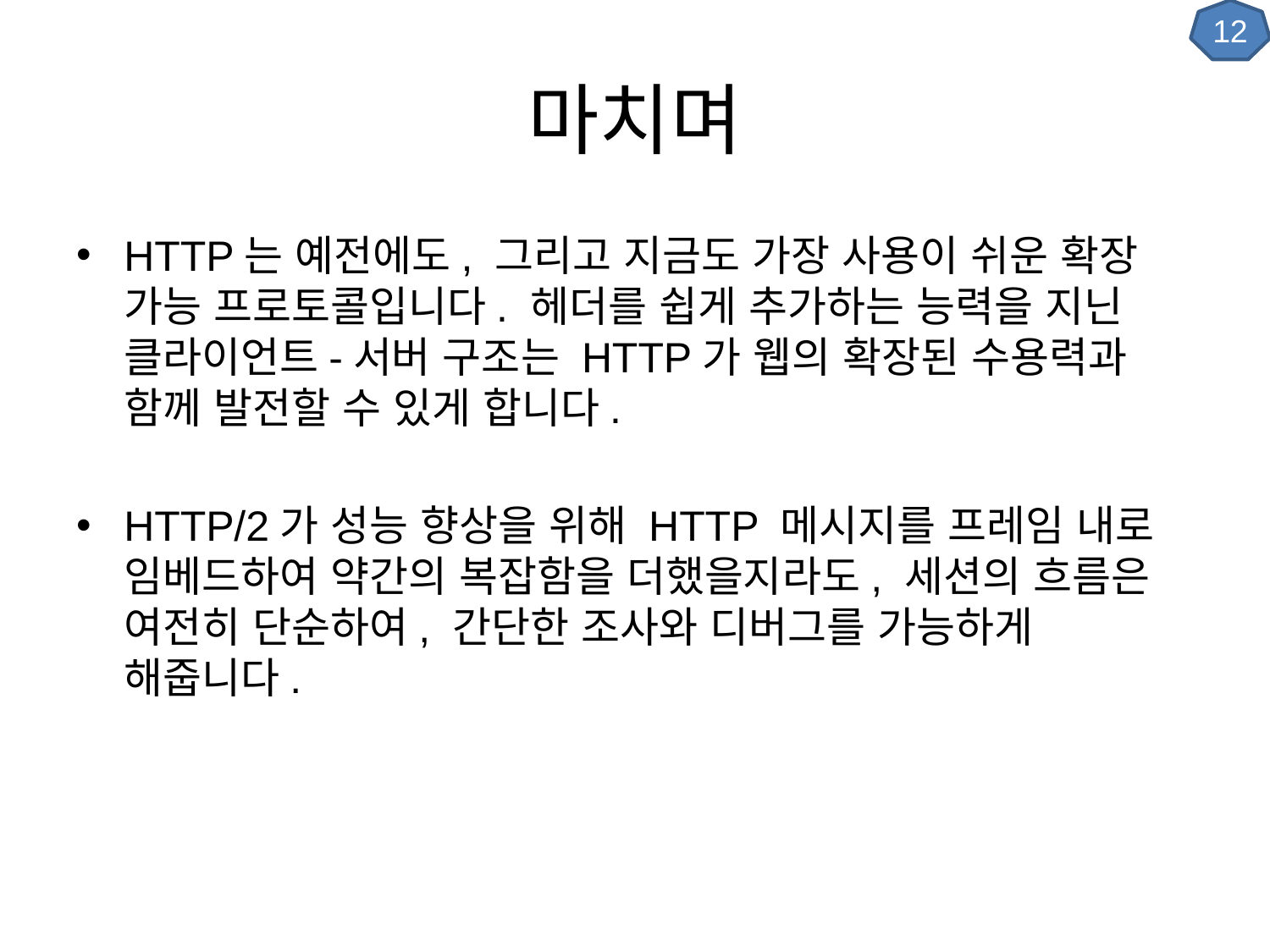

12
# 마치며
HTTP는 예전에도, 그리고 지금도 가장 사용이 쉬운 확장 가능 프로토콜입니다. 헤더를 쉽게 추가하는 능력을 지닌 클라이언트-서버 구조는 HTTP가 웹의 확장된 수용력과 함께 발전할 수 있게 합니다.

HTTP/2가 성능 향상을 위해 HTTP 메시지를 프레임 내로 임베드하여 약간의 복잡함을 더했을지라도, 세션의 흐름은 여전히 단순하여, 간단한 조사와 디버그를 가능하게 해줍니다.